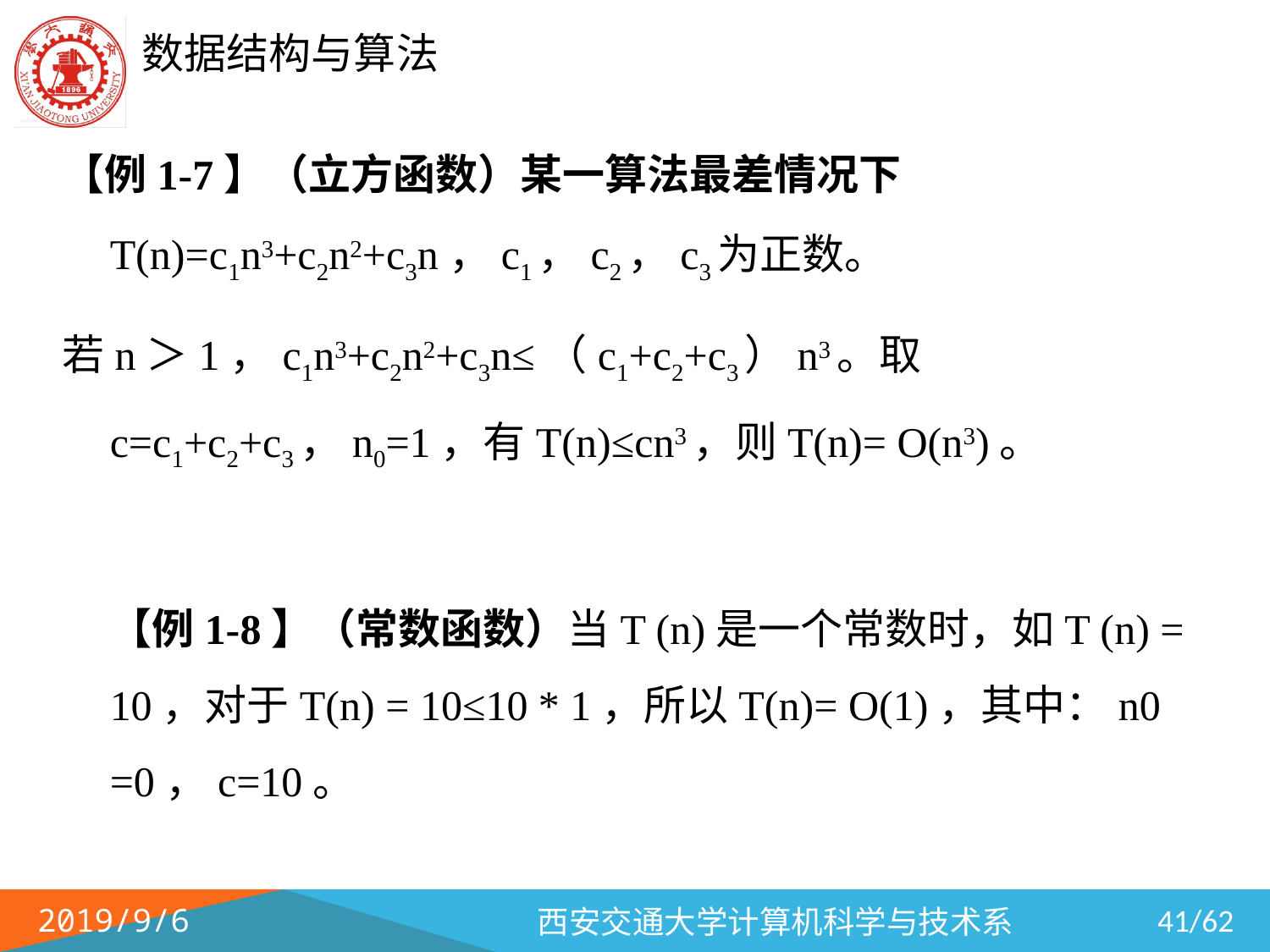

【例1-7】（立方函数）某一算法最差情况下T(n)=c1n3+c2n2+c3n，c1，c2，c3为正数。
若n＞1，c1n3+c2n2+c3n≤（c1+c2+c3）n3。取c=c1+c2+c3，n0=1，有T(n)≤cn3，则T(n)= O(n3)。

	【例1-8】（常数函数）当T (n)是一个常数时，如T (n) = 10，对于T(n) = 10≤10 * 1，所以T(n)= O(1)，其中：n0 =0，c=10。